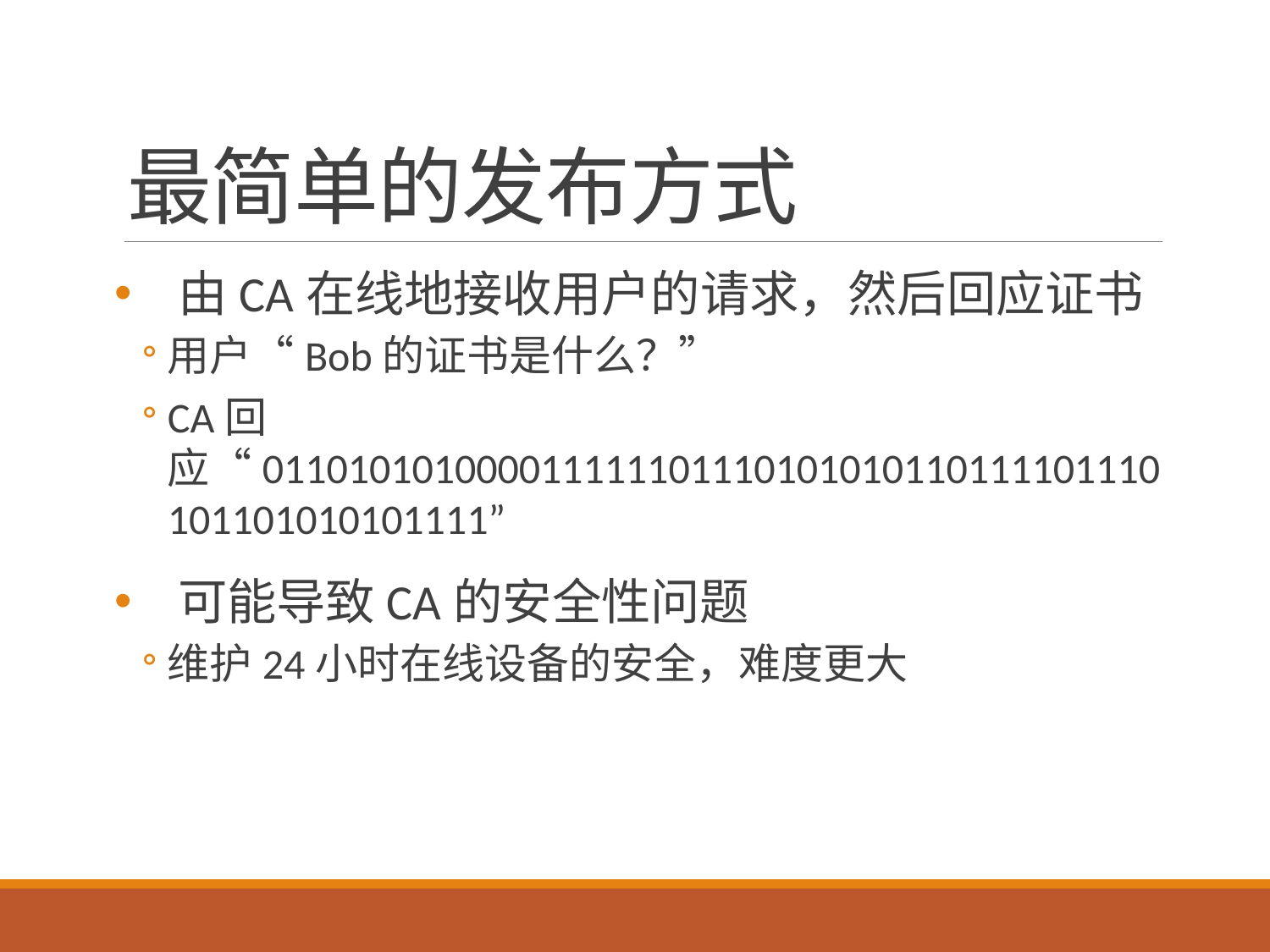

# 最简单的发布方式
由CA在线地接收用户的请求，然后回应证书
用户“Bob的证书是什么？”
CA回应“011010101000011111101110101010110111101110101101010101111”
可能导致CA的安全性问题
维护24小时在线设备的安全，难度更大
41